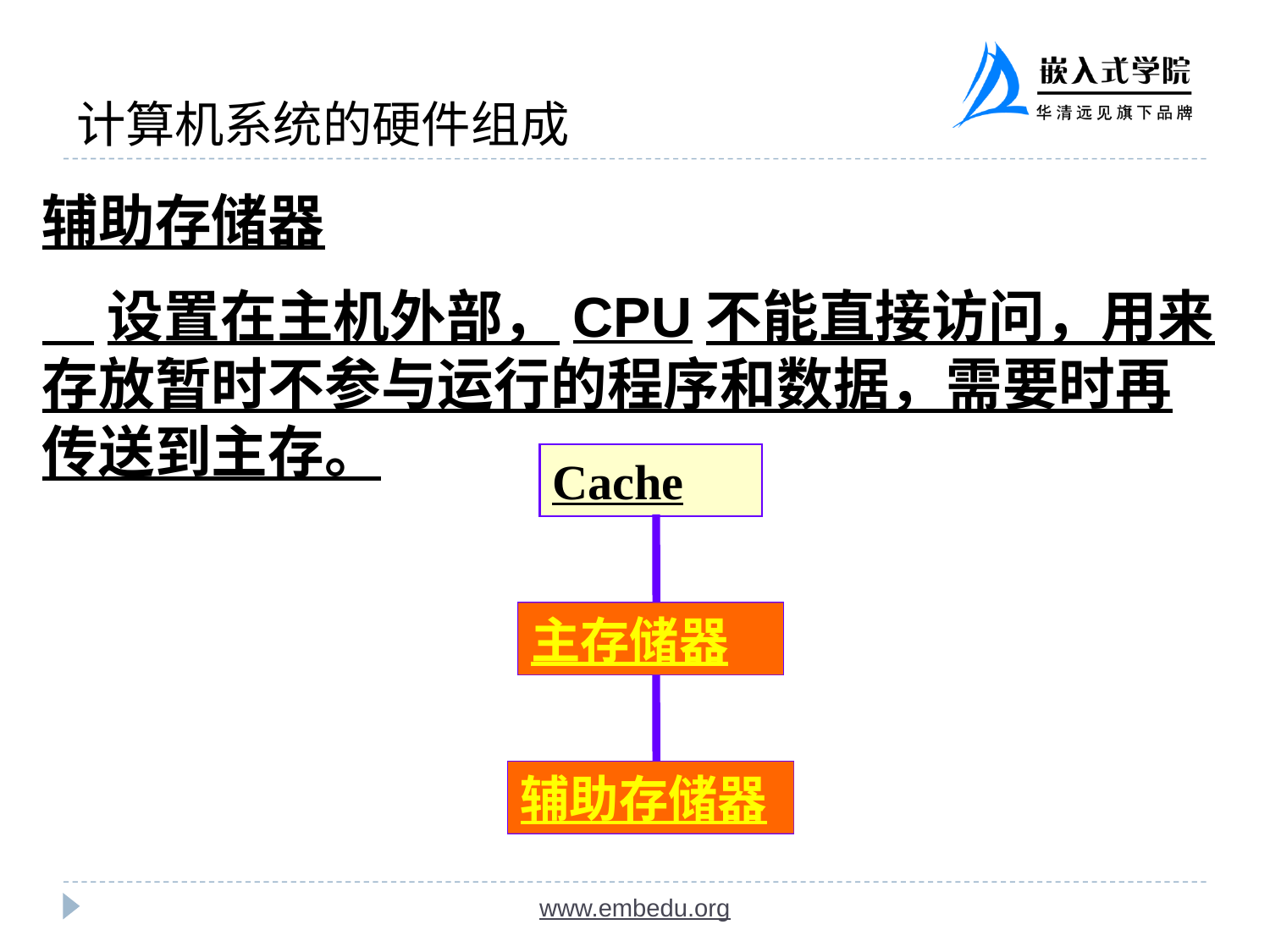

计算机系统的硬件组成
辅助存储器
    设置在主机外部，CPU不能直接访问，用来存放暂时不参与运行的程序和数据，需要时再传送到主存。
Cache

主存储器

辅助存储器
主存储器
主存储器
辅助存储器
www.embedu.org